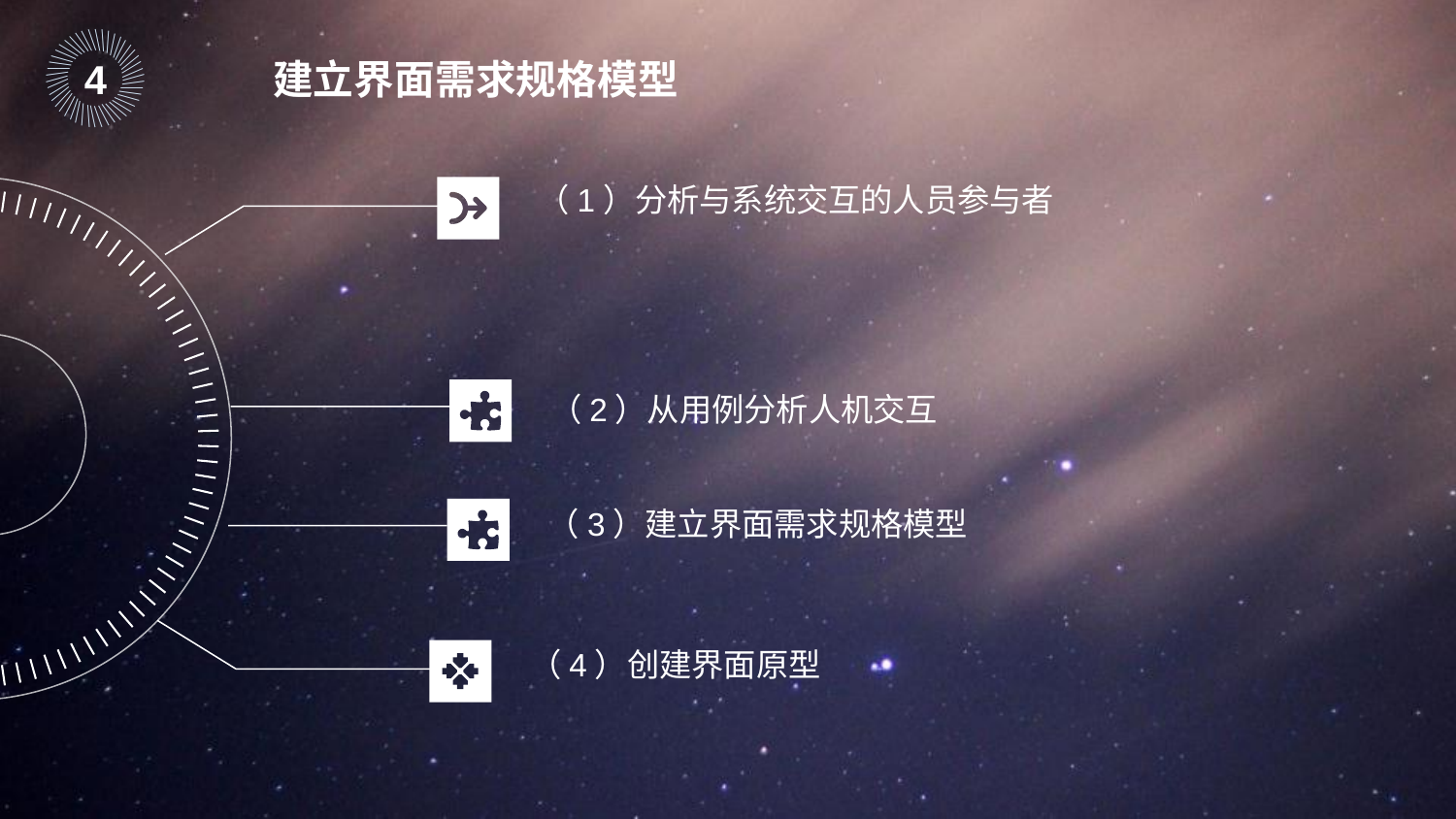

｜
｜
｜
｜
｜
｜
｜
｜
｜
｜
｜
｜
｜
｜
｜
｜
｜
｜
｜
｜
｜
｜
｜
｜
｜
｜
｜
｜
｜
｜
｜
｜
｜
｜
｜
｜
｜
｜
｜
｜
｜
｜
｜
｜
｜
｜
4
建立界面需求规格模型
（1）分析与系统交互的人员参与者

（2）从用例分析人机交互

（3）建立界面需求规格模型

（4）创建界面原型